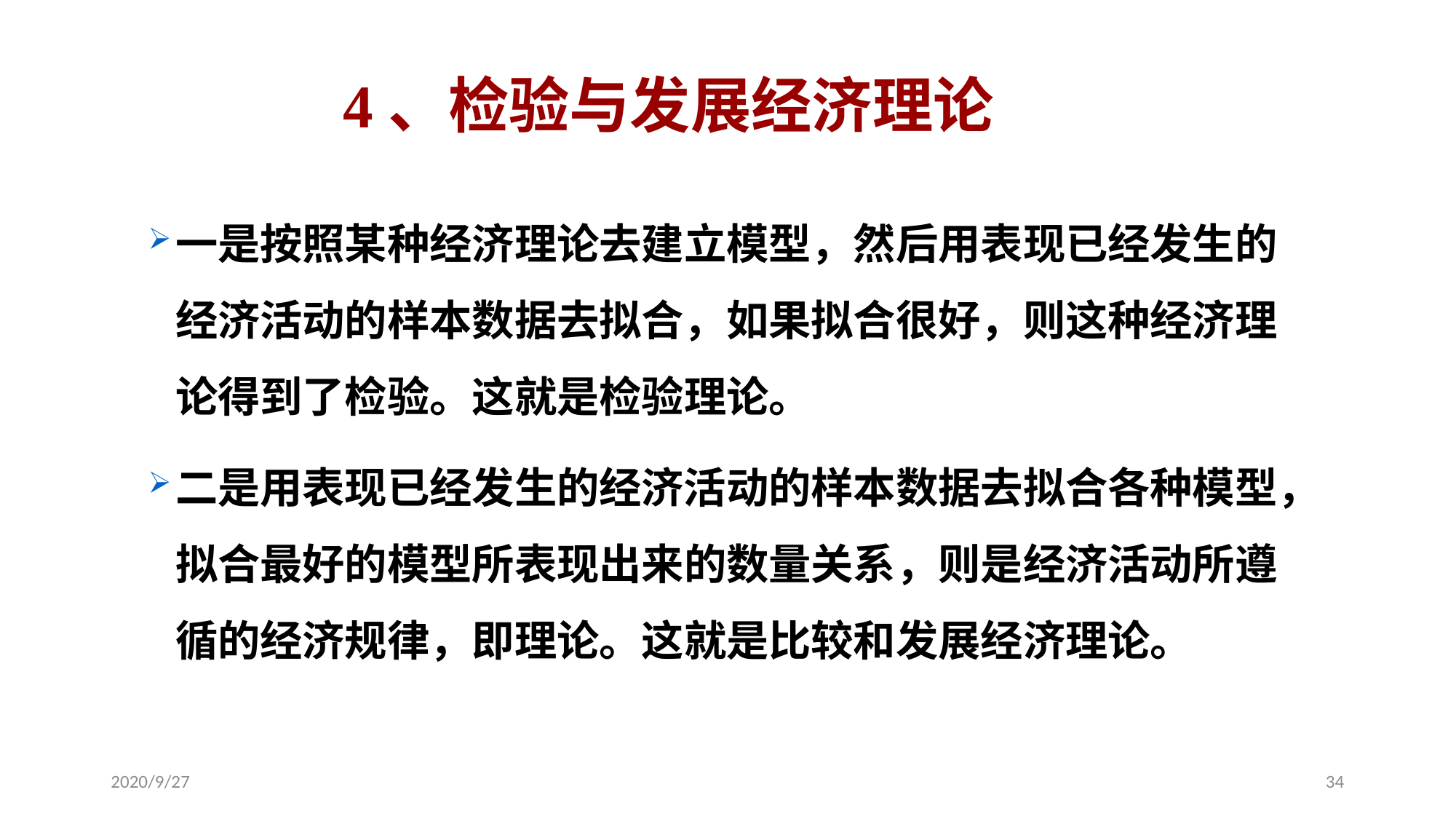

# 4、检验与发展经济理论
一是按照某种经济理论去建立模型，然后用表现已经发生的经济活动的样本数据去拟合，如果拟合很好，则这种经济理论得到了检验。这就是检验理论。
二是用表现已经发生的经济活动的样本数据去拟合各种模型，拟合最好的模型所表现出来的数量关系，则是经济活动所遵循的经济规律，即理论。这就是比较和发展经济理论。
2020/9/27
34